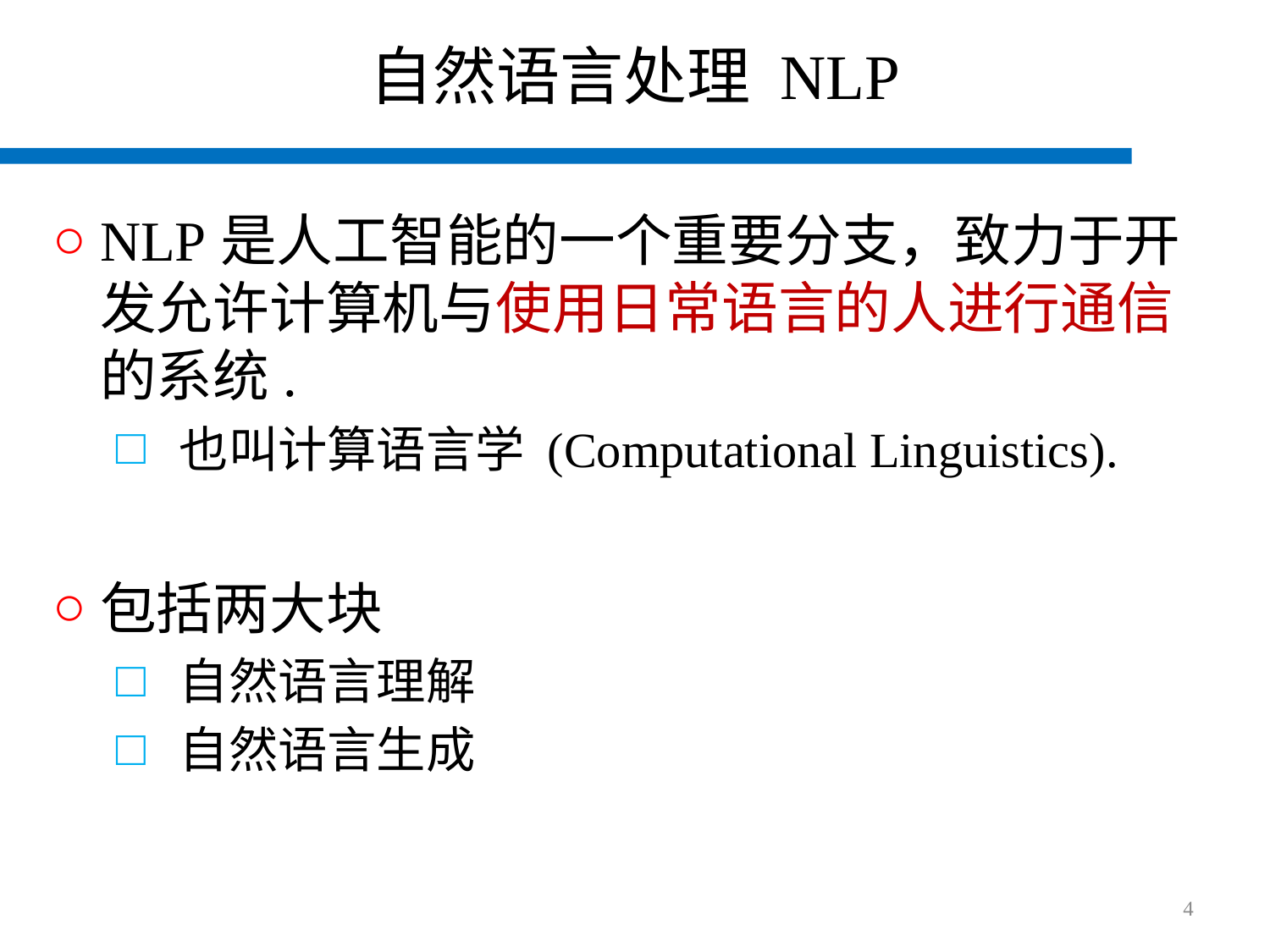

# 自然语言处理 NLP
NLP是人工智能的一个重要分支，致力于开发允许计算机与使用日常语言的人进行通信的系统.
也叫计算语言学 (Computational Linguistics).

包括两大块
自然语言理解
自然语言生成
4